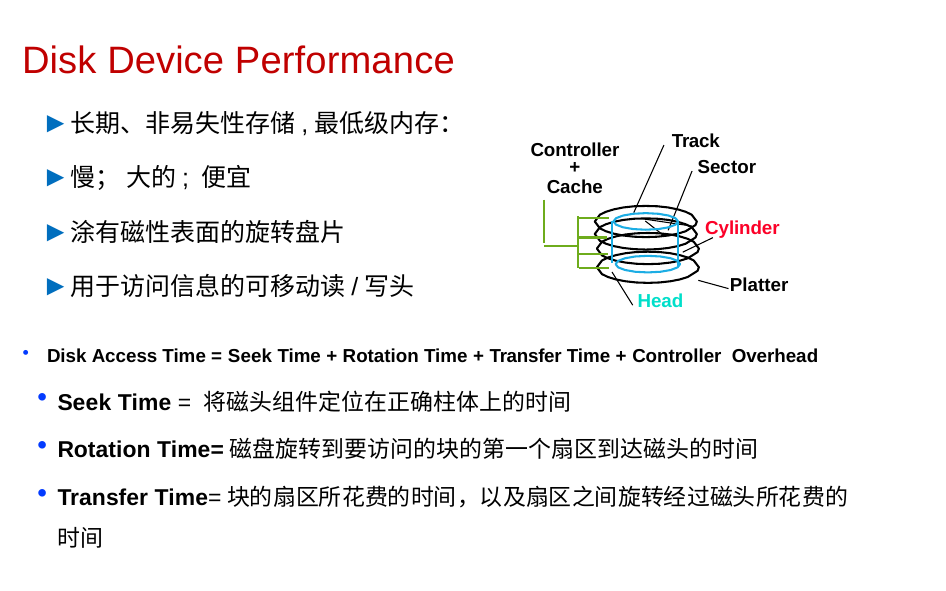

# Disk Device Performance
长期、非易失性存储,最低级内存：
慢； 大的; 便宜
涂有磁性表面的旋转盘片
用于访问信息的可移动读/写头
Track
Sector
Controller
+
Cache

Cylinder

Platter

Head
Disk Access Time = Seek Time + Rotation Time + Transfer Time + Controller  Overhead
Seek Time = 将磁头组件定位在正确柱体上的时间
Rotation Time=磁盘旋转到要访问的块的第一个扇区到达磁头的时间
Transfer Time=块的扇区所花费的时间，以及扇区之间旋转经过磁头所花费的时间